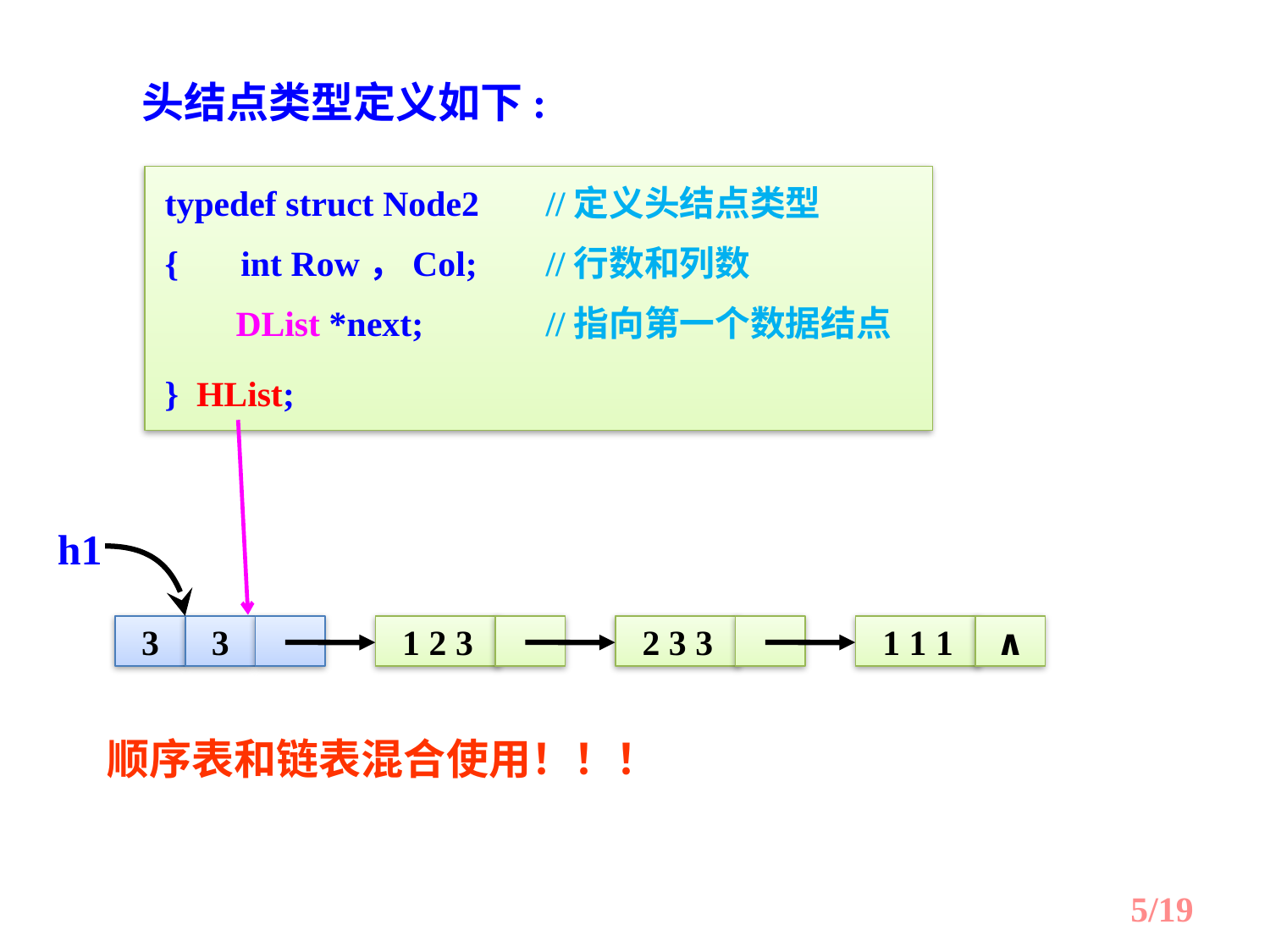

头结点类型定义如下:
typedef struct Node2	//定义头结点类型
{       int Row，Col;	//行数和列数
        DList *next;	//指向第一个数据结点
}  HList;
h1

3
3

1 2 3

2 3 3

1 1 1
∧

顺序表和链表混合使用！！！
5